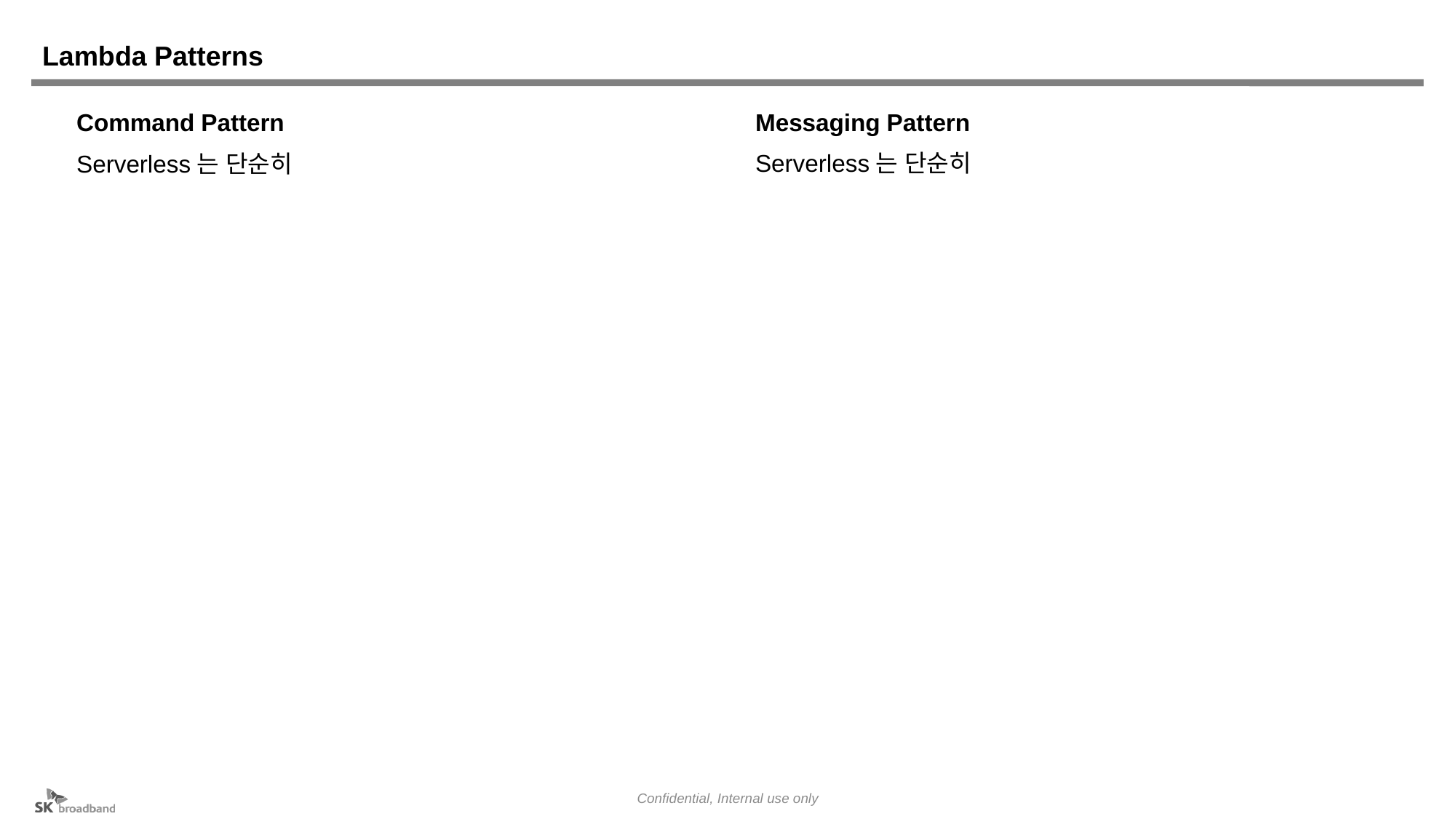

# Lambda Patterns
Command Pattern
Serverless는 단순히
Messaging Pattern
Serverless는 단순히
Confidential, Internal use only